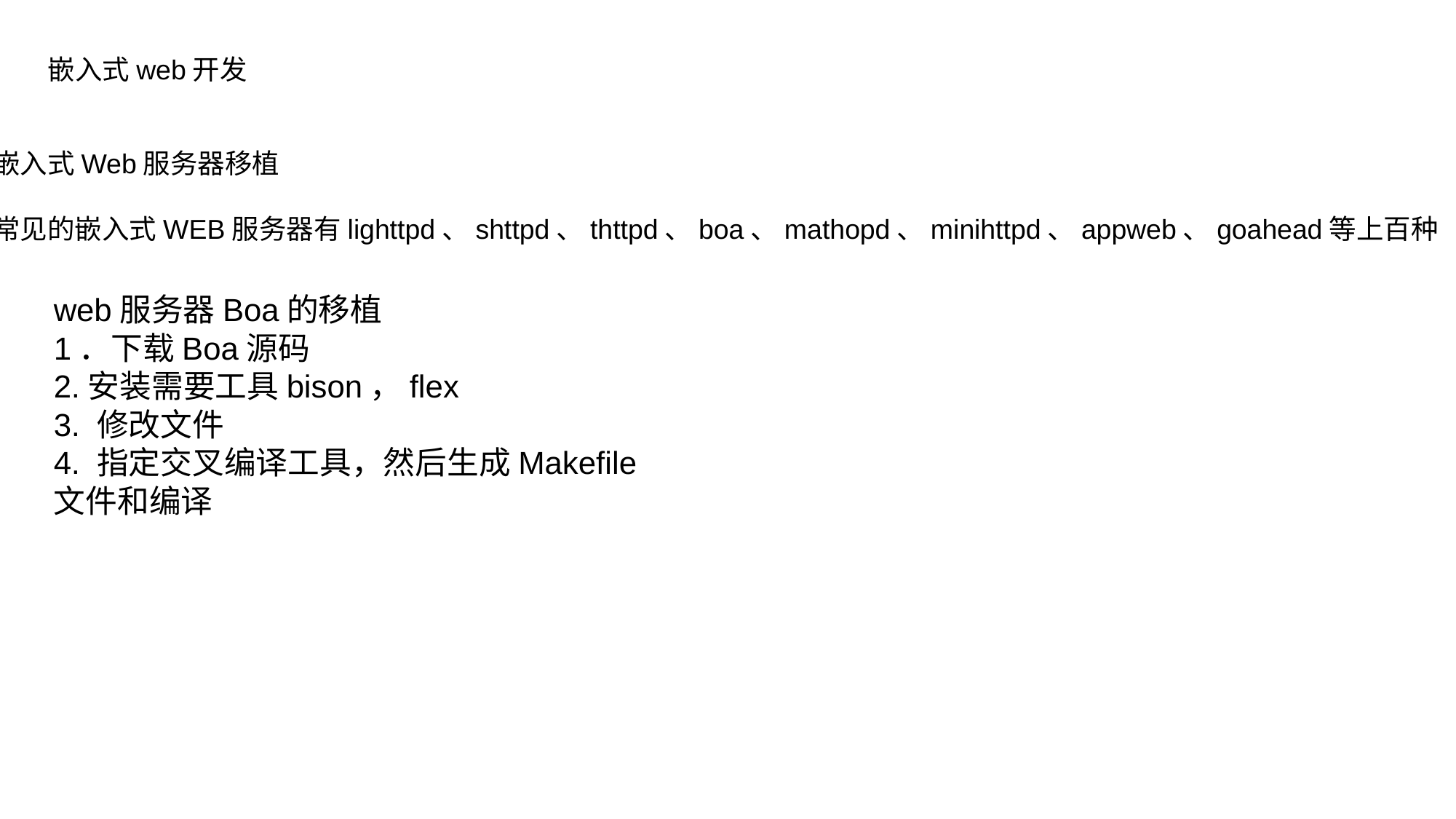

嵌入式web开发
嵌入式Web服务器移植

常见的嵌入式WEB服务器有lighttpd、shttpd、thttpd、boa、mathopd、minihttpd、appweb、goahead等上百种

web服务器Boa的移植
1．下载Boa源码
2.安装需要工具bison，flex
3. 修改文件
4. 指定交叉编译工具，然后生成Makefile文件和编译